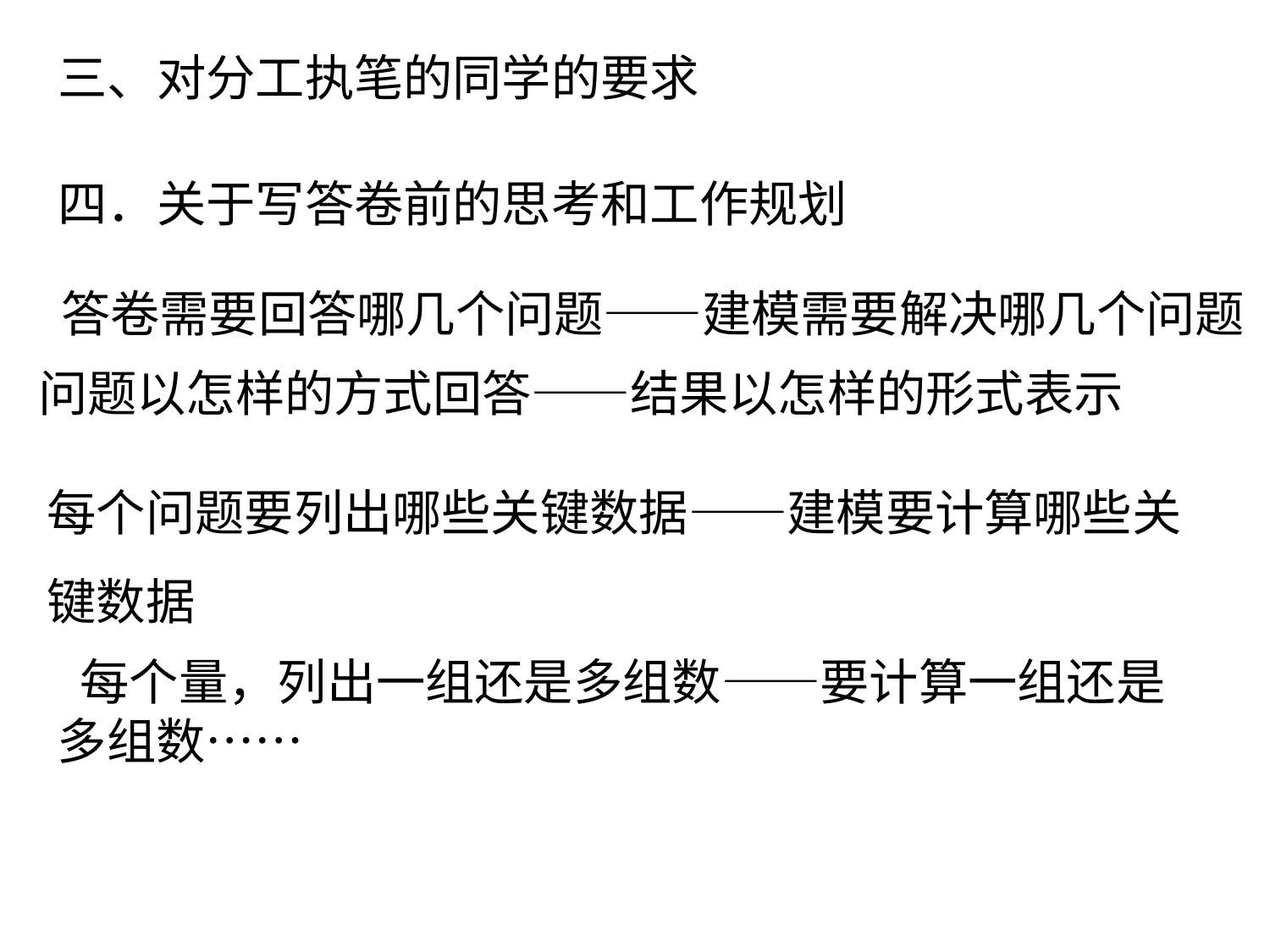

三、对分工执笔的同学的要求
四．关于写答卷前的思考和工作规划
答卷需要回答哪几个问题——建模需要解决哪几个问题
问题以怎样的方式回答――结果以怎样的形式表示
每个问题要列出哪些关键数据――建模要计算哪些关键数据
 每个量，列出一组还是多组数――要计算一组还是多组数……